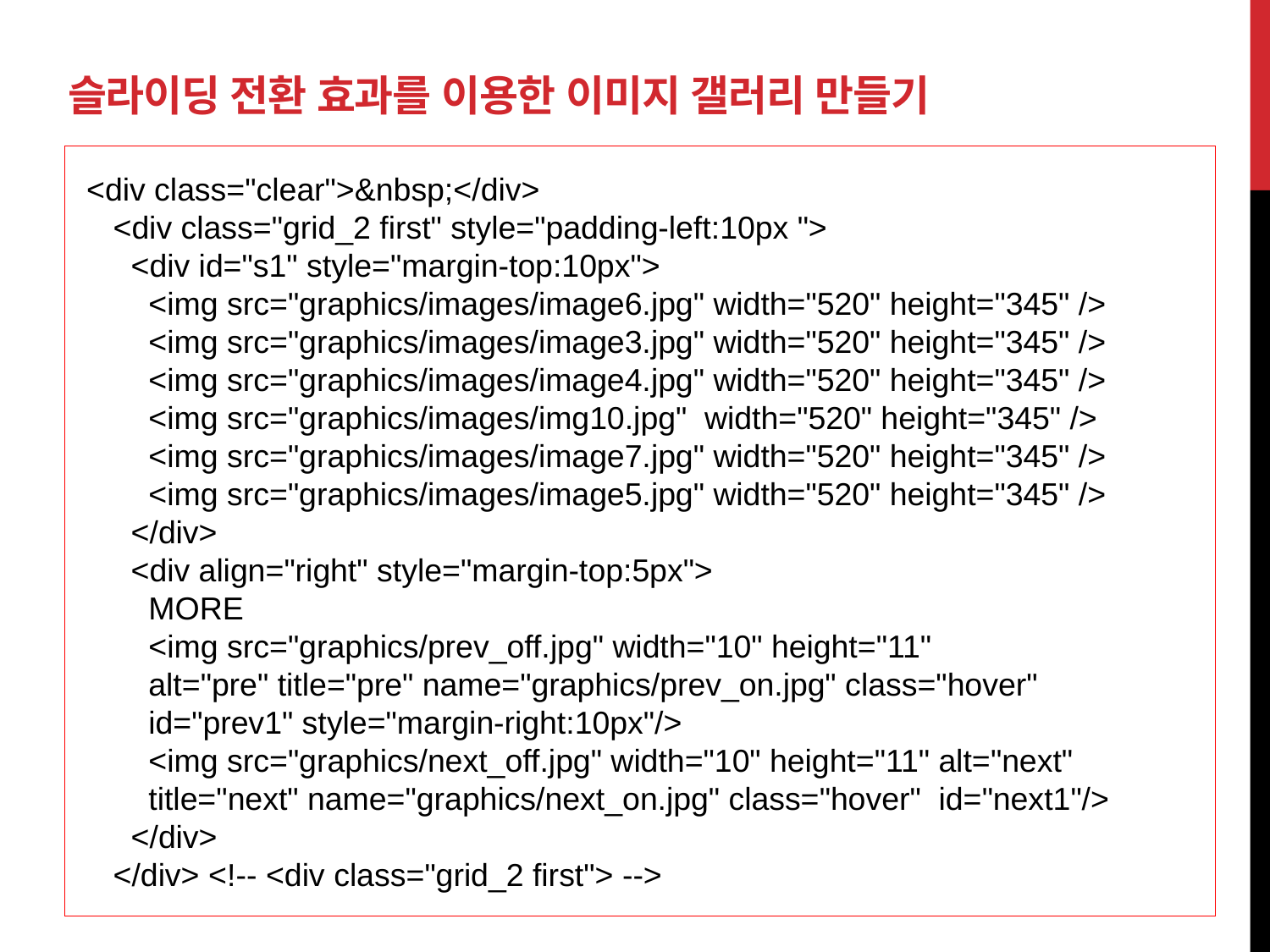

# 슬라이딩 전환 효과를 이용한 이미지 갤러리 만들기

 <div class="clear">&nbsp;</div>
    <div class="grid_2 first" style="padding-left:10px ">
      <div id="s1" style="margin-top:10px">
        <img src="graphics/images/image6.jpg" width="520" height="345" />
        <img src="graphics/images/image3.jpg" width="520" height="345" />
        <img src="graphics/images/image4.jpg" width="520" height="345" />
        <img src="graphics/images/img10.jpg"  width="520" height="345" />
        <img src="graphics/images/image7.jpg" width="520" height="345" />
        <img src="graphics/images/image5.jpg" width="520" height="345" />
      </div>
      <div align="right" style="margin-top:5px">
        MORE
        <img src="graphics/prev_off.jpg" width="10" height="11"
        alt="pre" title="pre" name="graphics/prev_on.jpg" class="hover"
        id="prev1" style="margin-right:10px"/>
        <img src="graphics/next_off.jpg" width="10" height="11" alt="next"
        title="next" name="graphics/next_on.jpg" class="hover"  id="next1"/>
      </div>
    </div> <!-- <div class="grid_2 first"> -->